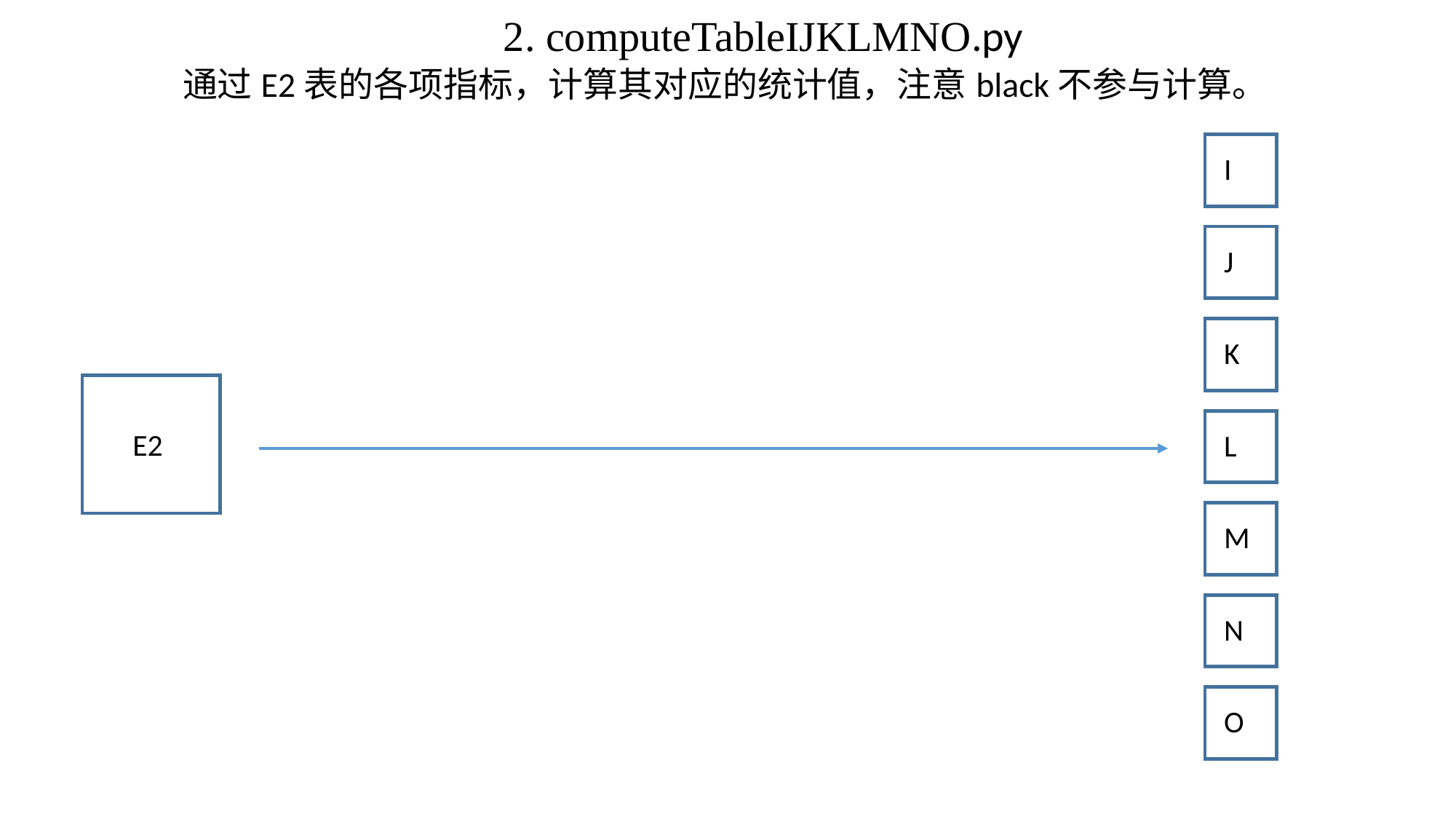

2. computeTableIJKLMNO.py
通过E2表的各项指标，计算其对应的统计值，注意black不参与计算。

I

J

K

E2

L

M

N

O